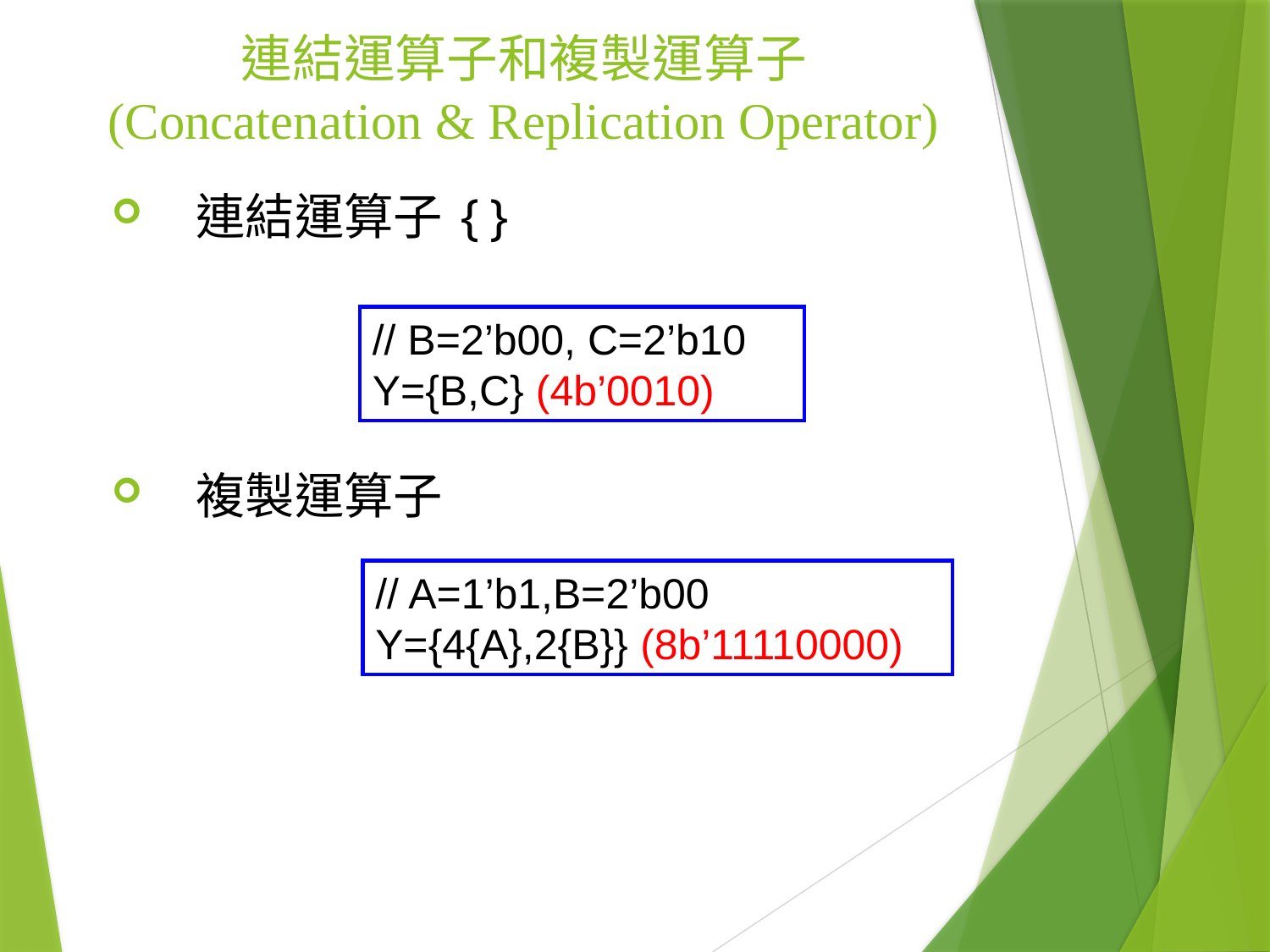

# 連結運算子和複製運算子 (Concatenation & Replication Operator)
連結運算子{}

複製運算子

// B=2’b00, C=2’b10
Y={B,C} (4b’0010)
// A=1’b1,B=2’b00
Y={4{A},2{B}} (8b’11110000)